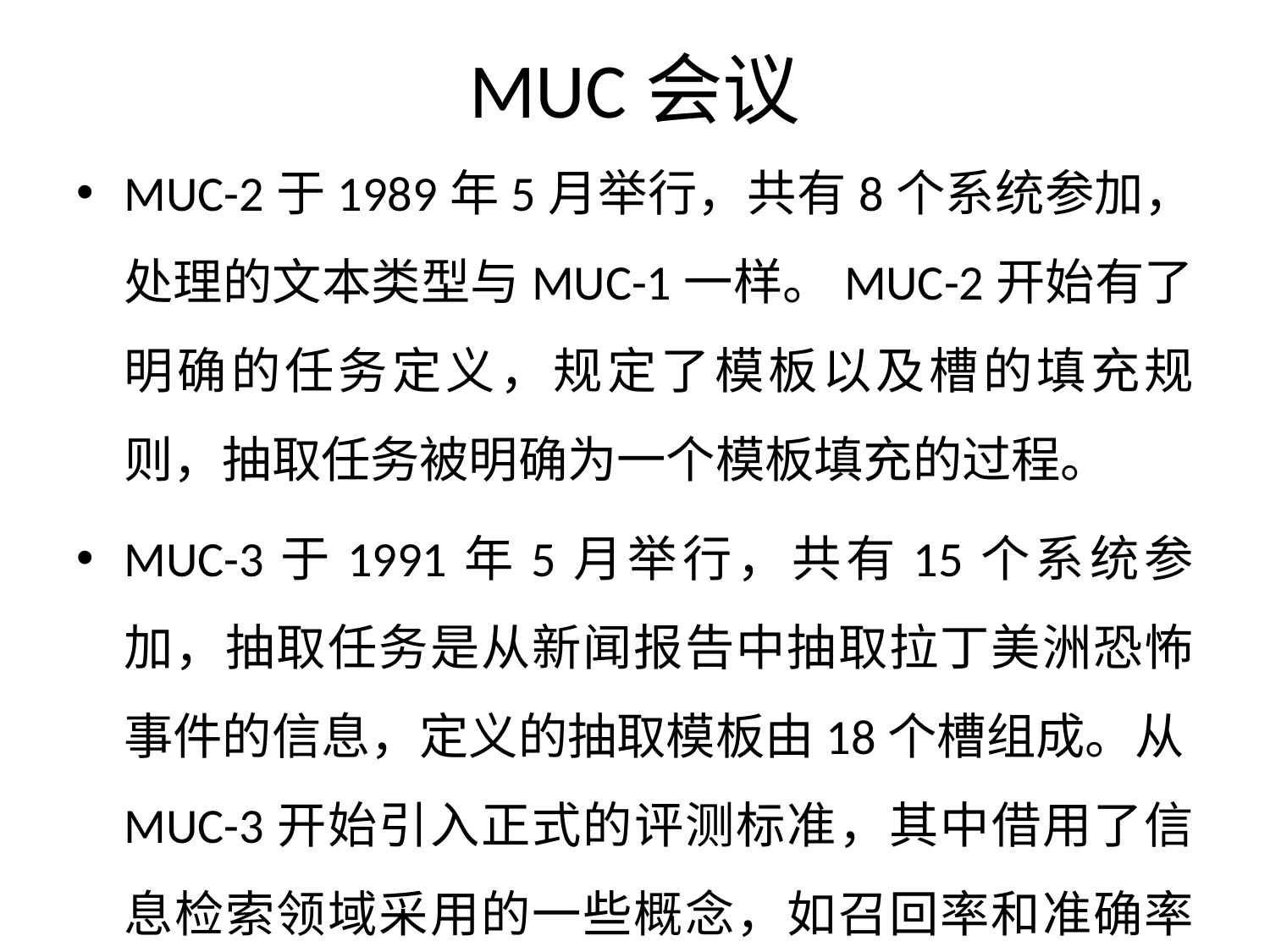

# MUC会议
MUC-2于1989年5月举行，共有8个系统参加，处理的文本类型与MUC-1一样。MUC-2开始有了明确的任务定义，规定了模板以及槽的填充规则，抽取任务被明确为一个模板填充的过程。
MUC-3于1991年5月举行，共有15个系统参加，抽取任务是从新闻报告中抽取拉丁美洲恐怖事件的信息，定义的抽取模板由18个槽组成。从MUC-3开始引入正式的评测标准，其中借用了信息检索领域采用的一些概念，如召回率和准确率等。